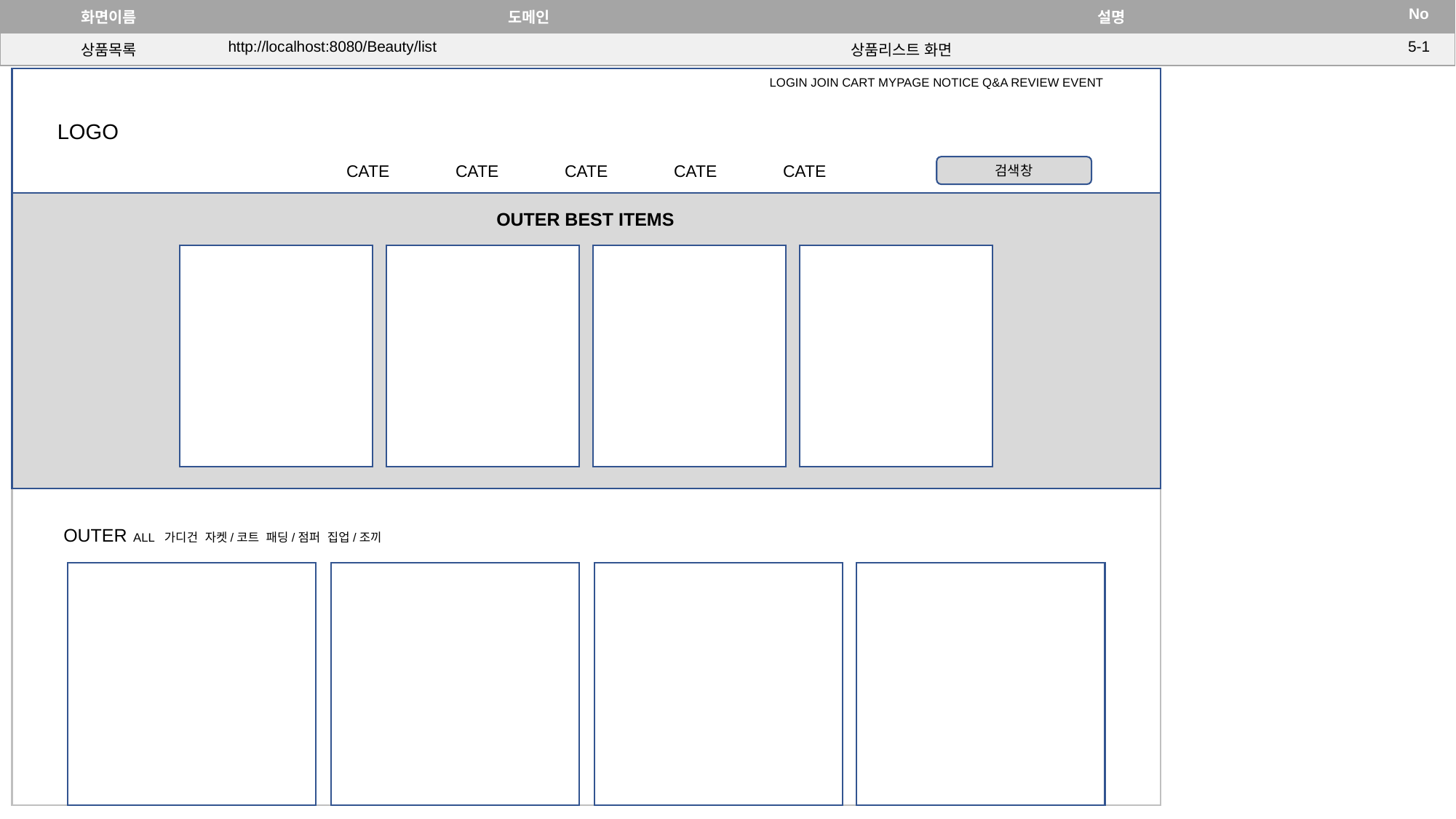

| 화면이름 | 도메인 | 설명 | No |
| --- | --- | --- | --- |
| 상품목록 | http://localhost:8080/Beauty/list | 상품리스트 화면 | 5-1 |

LOGIN JOIN CART MYPAGE NOTICE Q&A REVIEW EVENT
LOGO
CATE	CATE	CATE	CATE	CATE
검색창

OUTER BEST ITEMS

OUTER ALL  가디건  자켓/코트  패딩/점퍼  집업/조끼